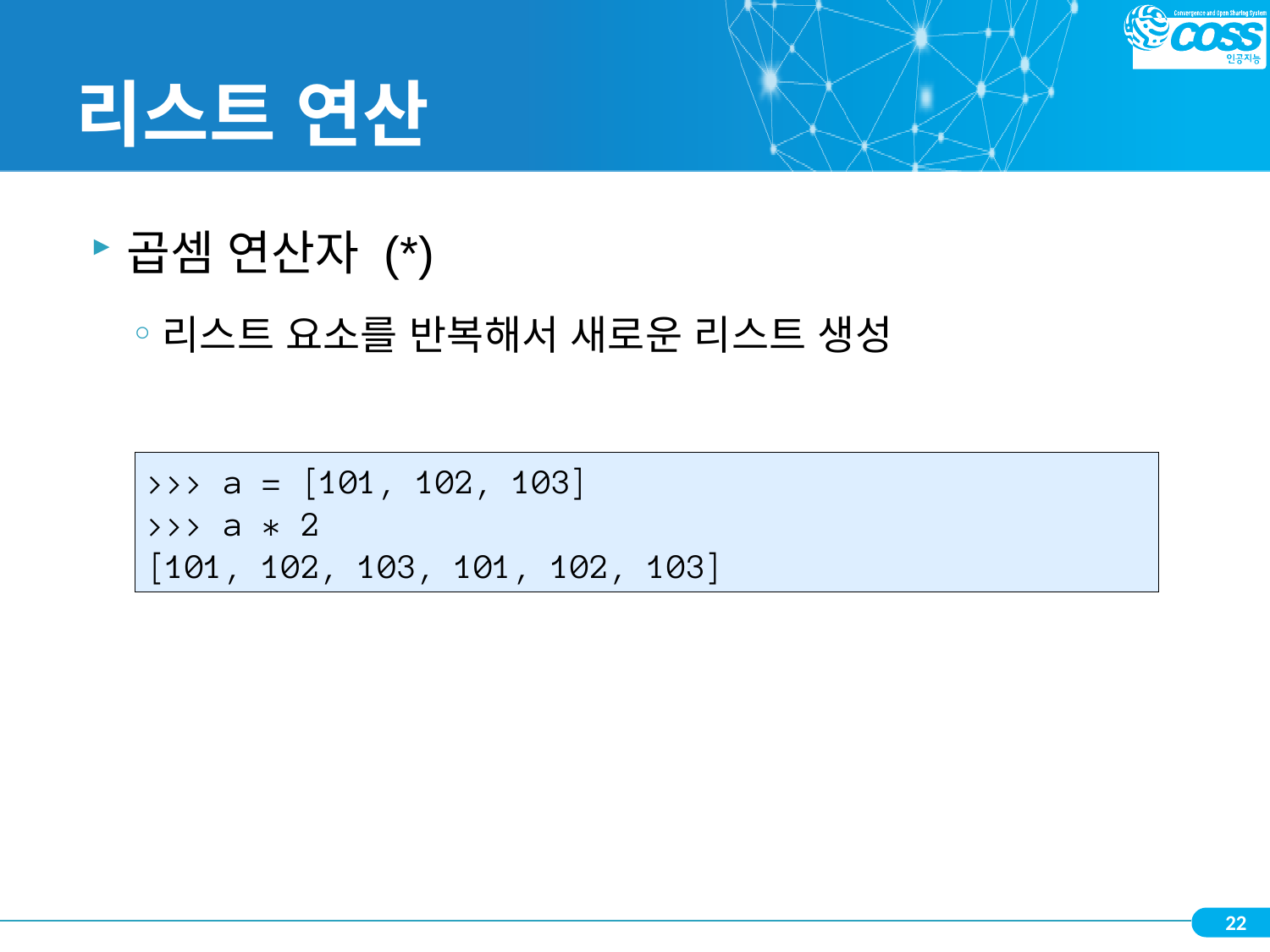

# 리스트 연산
곱셈 연산자 (*)
리스트 요소를 반복해서 새로운 리스트 생성
>>> a = [101, 102, 103]
>>> a * 2
[101, 102, 103, 101, 102, 103]